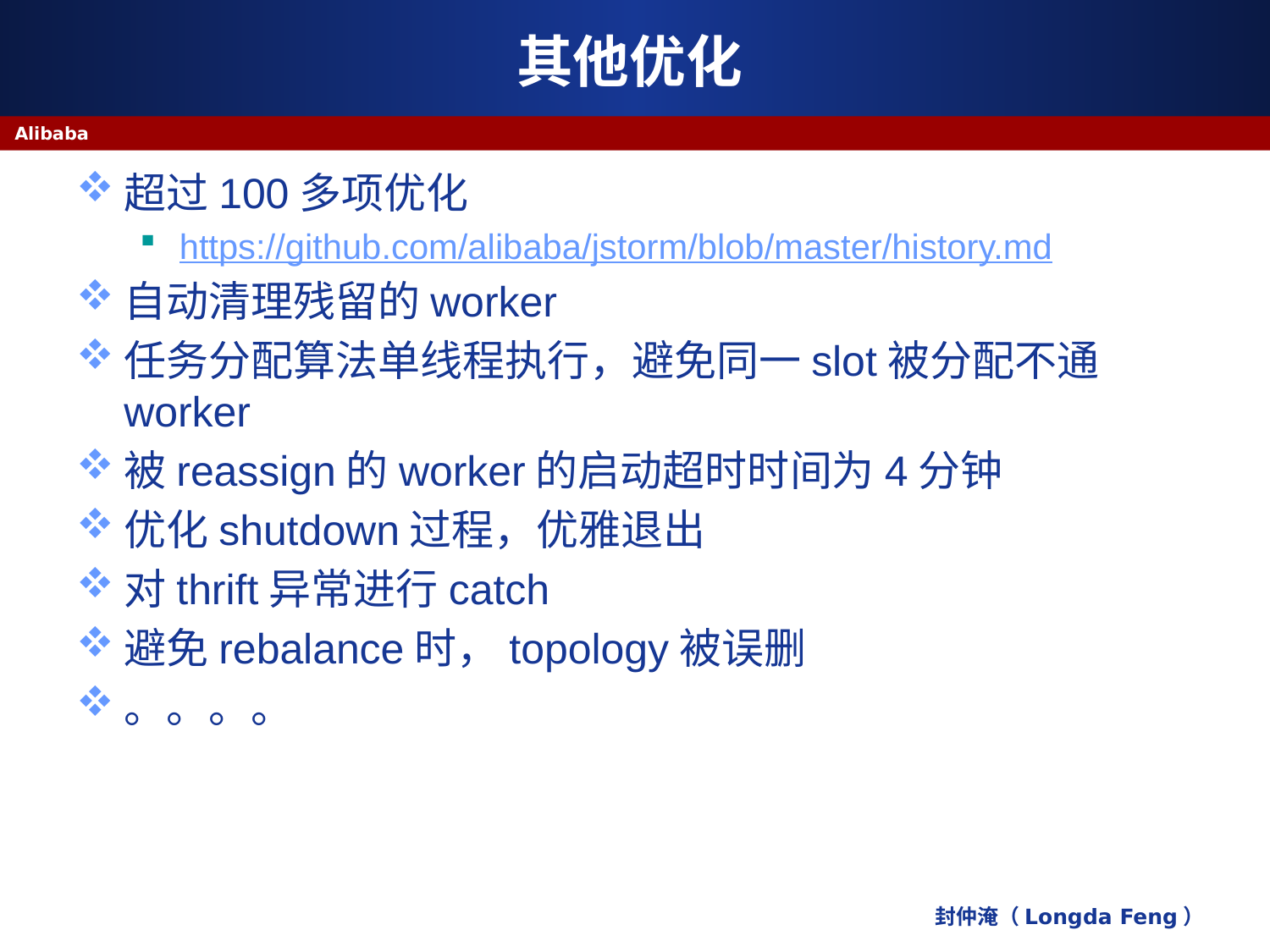

# 其他优化
Alibaba
超过100多项优化
https://github.com/alibaba/jstorm/blob/master/history.md
自动清理残留的worker
任务分配算法单线程执行，避免同一slot被分配不通worker
被reassign的worker的启动超时时间为4分钟
优化shutdown过程，优雅退出
对thrift异常进行catch
避免rebalance时，topology被误删
。。。。
封仲淹（Longda Feng）